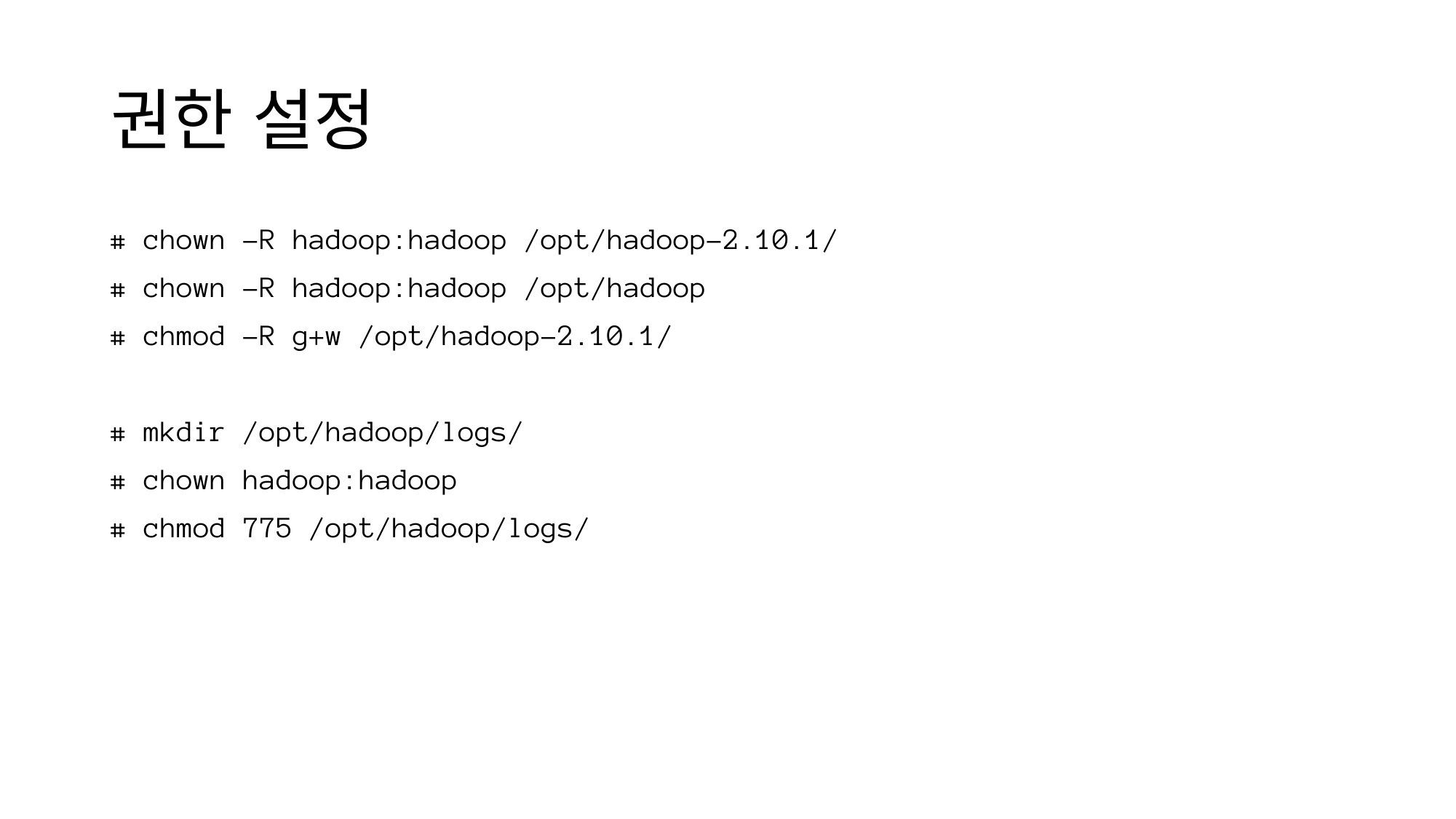

# 권한 설정
# chown -R hadoop:hadoop /opt/hadoop-2.10.1/
# chown -R hadoop:hadoop /opt/hadoop
# chmod -R g+w /opt/hadoop-2.10.1/

# mkdir /opt/hadoop/logs/
# chown hadoop:hadoop
# chmod 775 /opt/hadoop/logs/